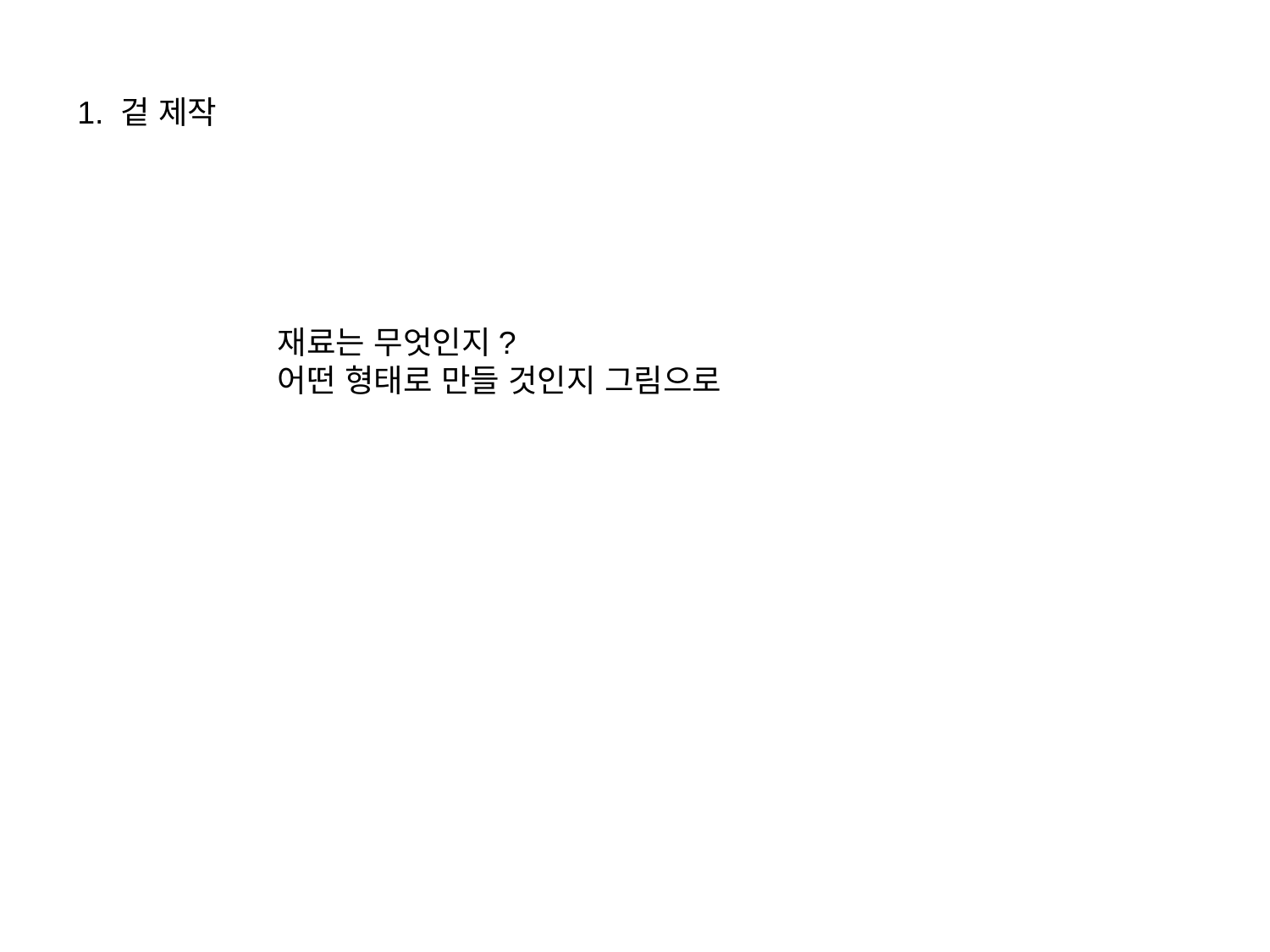

1. 겉 제작
재료는 무엇인지?
어떤 형태로 만들 것인지 그림으로